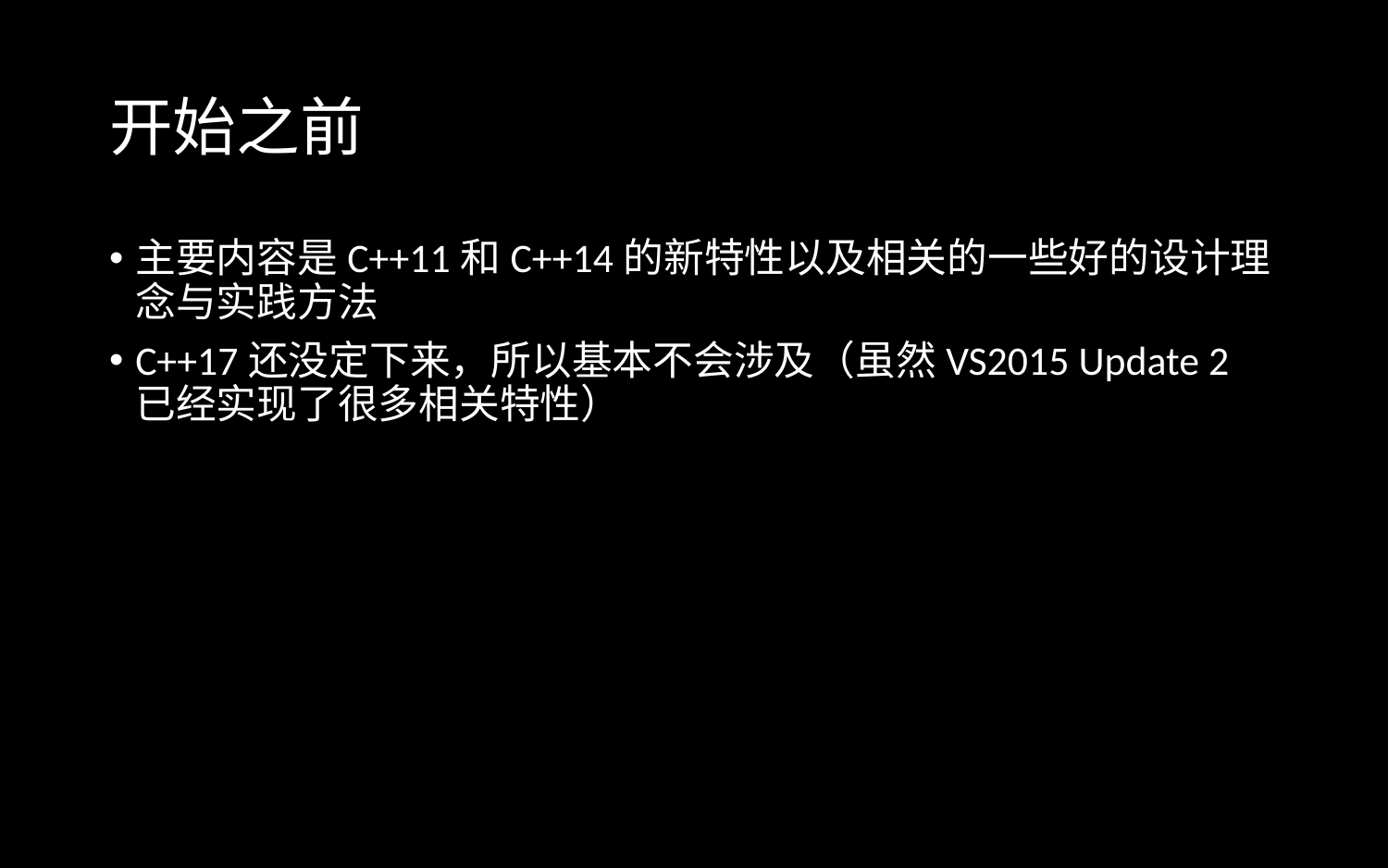

# 开始之前
主要内容是C++11和C++14的新特性以及相关的一些好的设计理念与实践方法
C++17还没定下来，所以基本不会涉及（虽然VS2015 Update 2已经实现了很多相关特性）